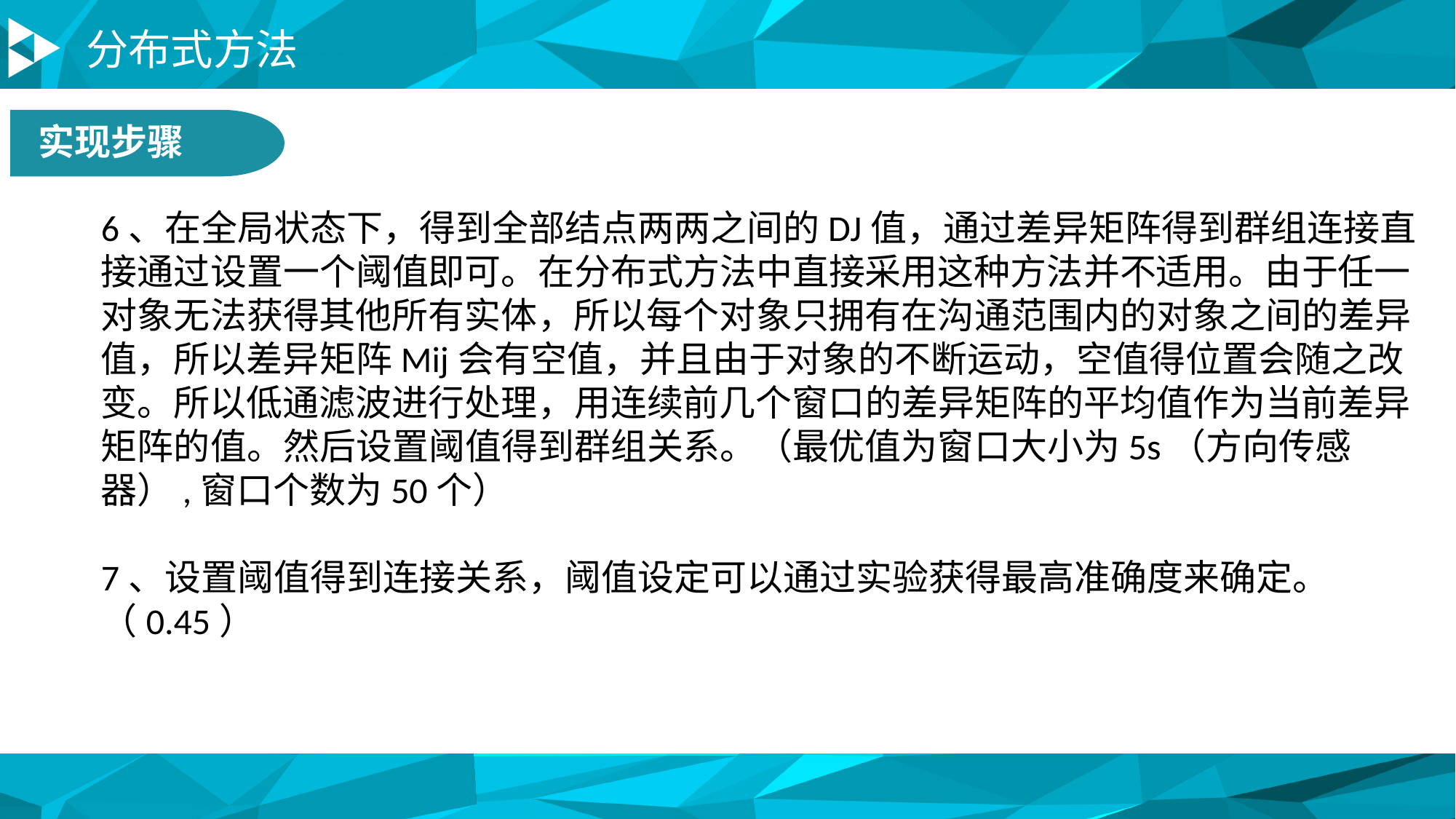

分布式方法

实现步骤

6、在全局状态下，得到全部结点两两之间的DJ值，通过差异矩阵得到群组连接直接通过设置一个阈值即可。在分布式方法中直接采用这种方法并不适用。由于任一对象无法获得其他所有实体，所以每个对象只拥有在沟通范围内的对象之间的差异值，所以差异矩阵Mij会有空值，并且由于对象的不断运动，空值得位置会随之改变。所以低通滤波进行处理，用连续前几个窗口的差异矩阵的平均值作为当前差异
矩阵的值。然后设置阈值得到群组关系。（最优值为窗口大小为5s（方向传感器）,窗口个数为50个）

7、设置阈值得到连接关系，阈值设定可以通过实验获得最高准确度来确定。（0.45）